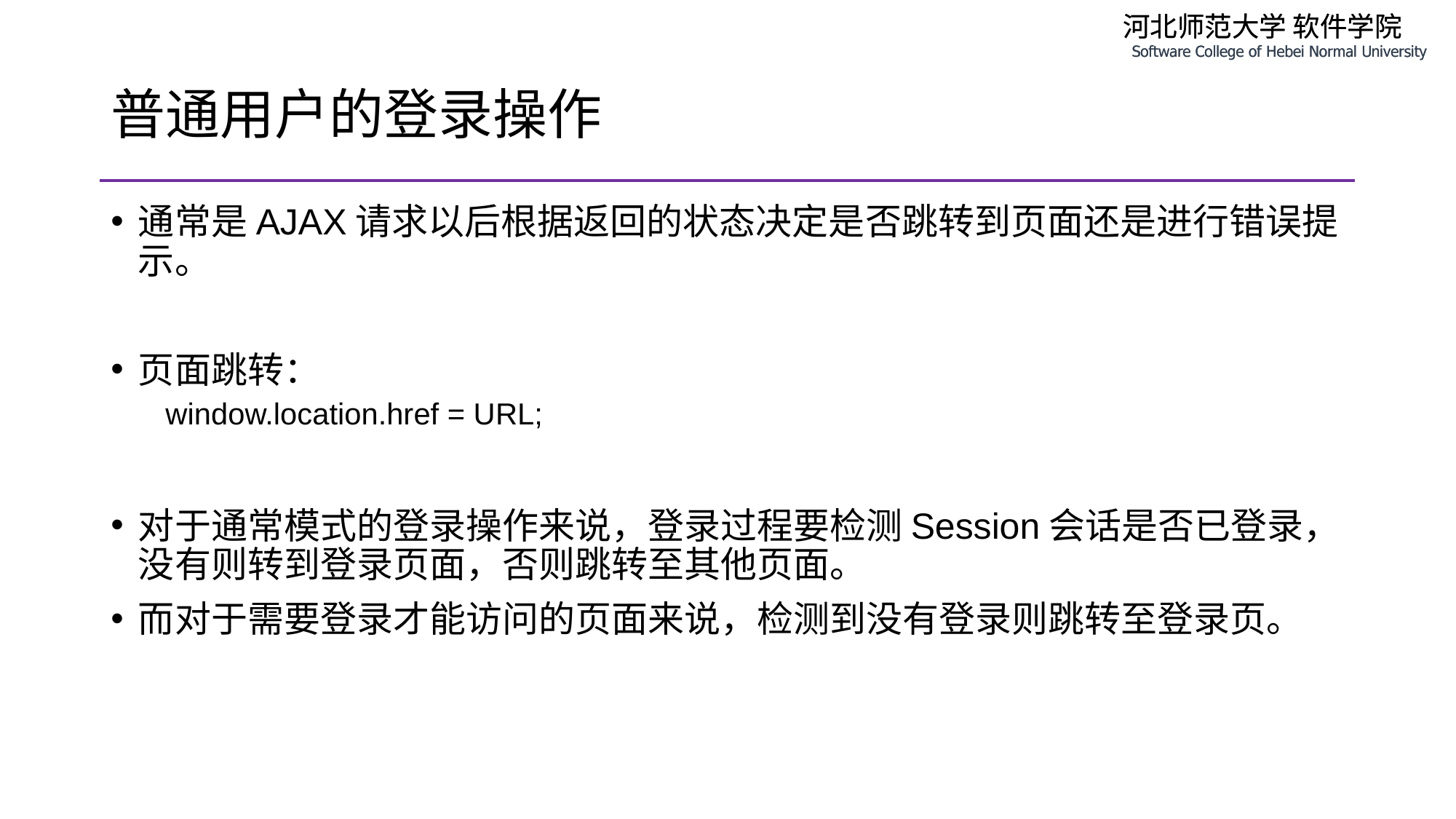

# 普通用户的登录操作
通常是AJAX请求以后根据返回的状态决定是否跳转到页面还是进行错误提示。

页面跳转：
window.location.href = URL;

对于通常模式的登录操作来说，登录过程要检测Session会话是否已登录，没有则转到登录页面，否则跳转至其他页面。
而对于需要登录才能访问的页面来说，检测到没有登录则跳转至登录页。